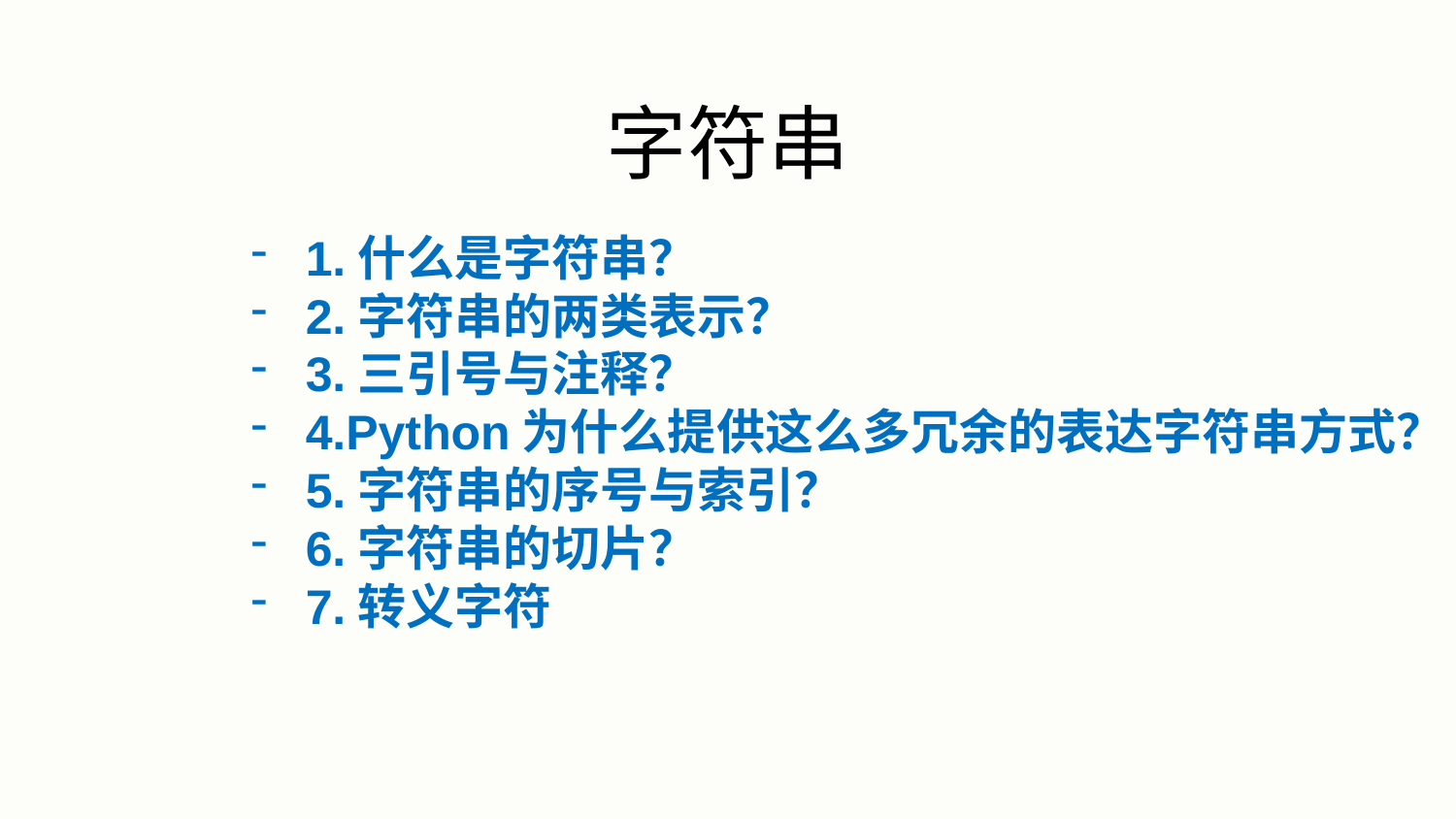

字符串
1.什么是字符串？
2.字符串的两类表示？
3.三引号与注释？
4.Python为什么提供这么多冗余的表达字符串方式？
5.字符串的序号与索引？
6.字符串的切片？
7.转义字符